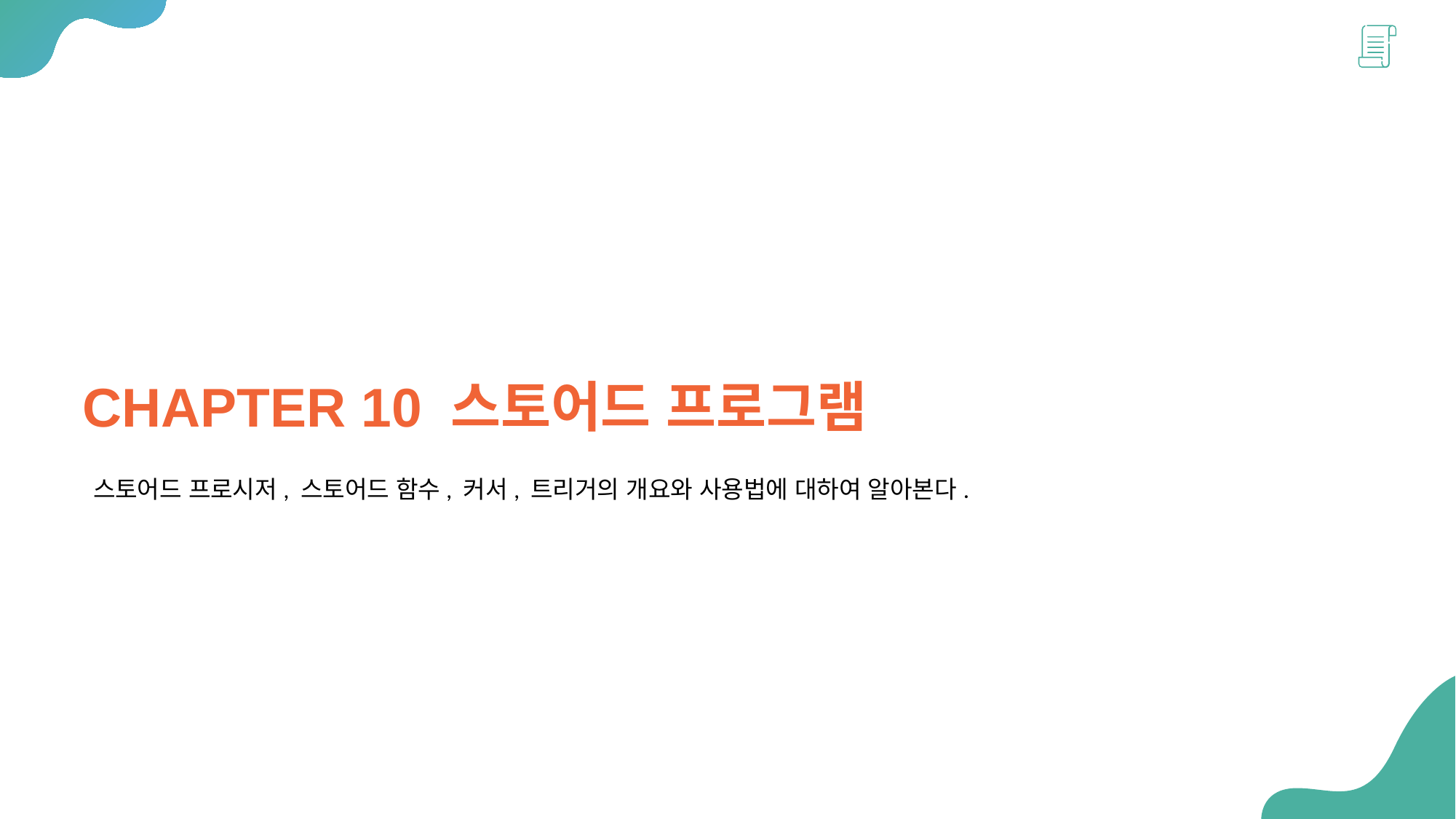

CHAPTER 10 스토어드 프로그램
스토어드 프로시저, 스토어드 함수, 커서, 트리거의 개요와 사용법에 대하여 알아본다.